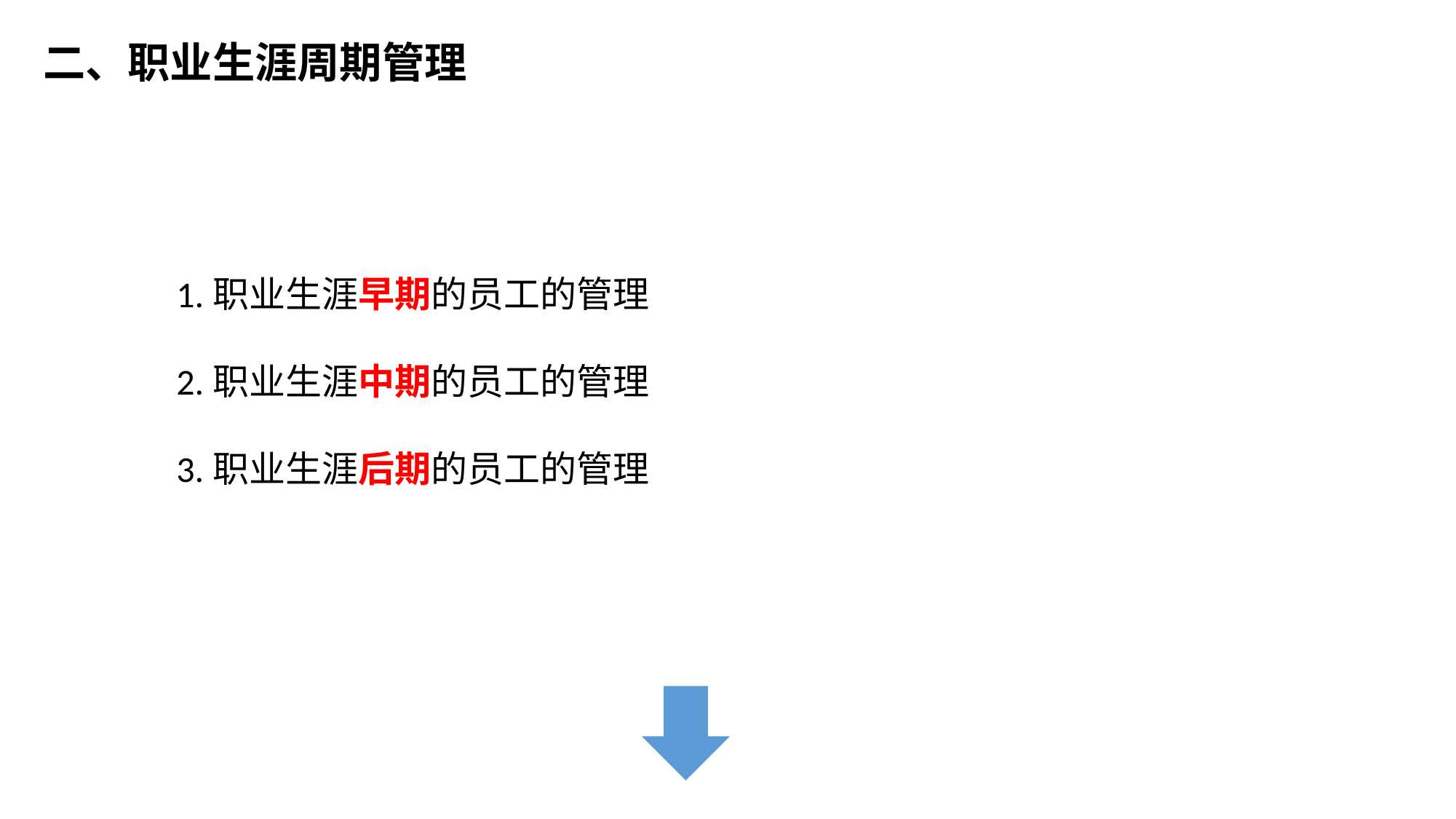

二、职业生涯周期管理
1.职业生涯早期的员工的管理
2.职业生涯中期的员工的管理
3.职业生涯后期的员工的管理